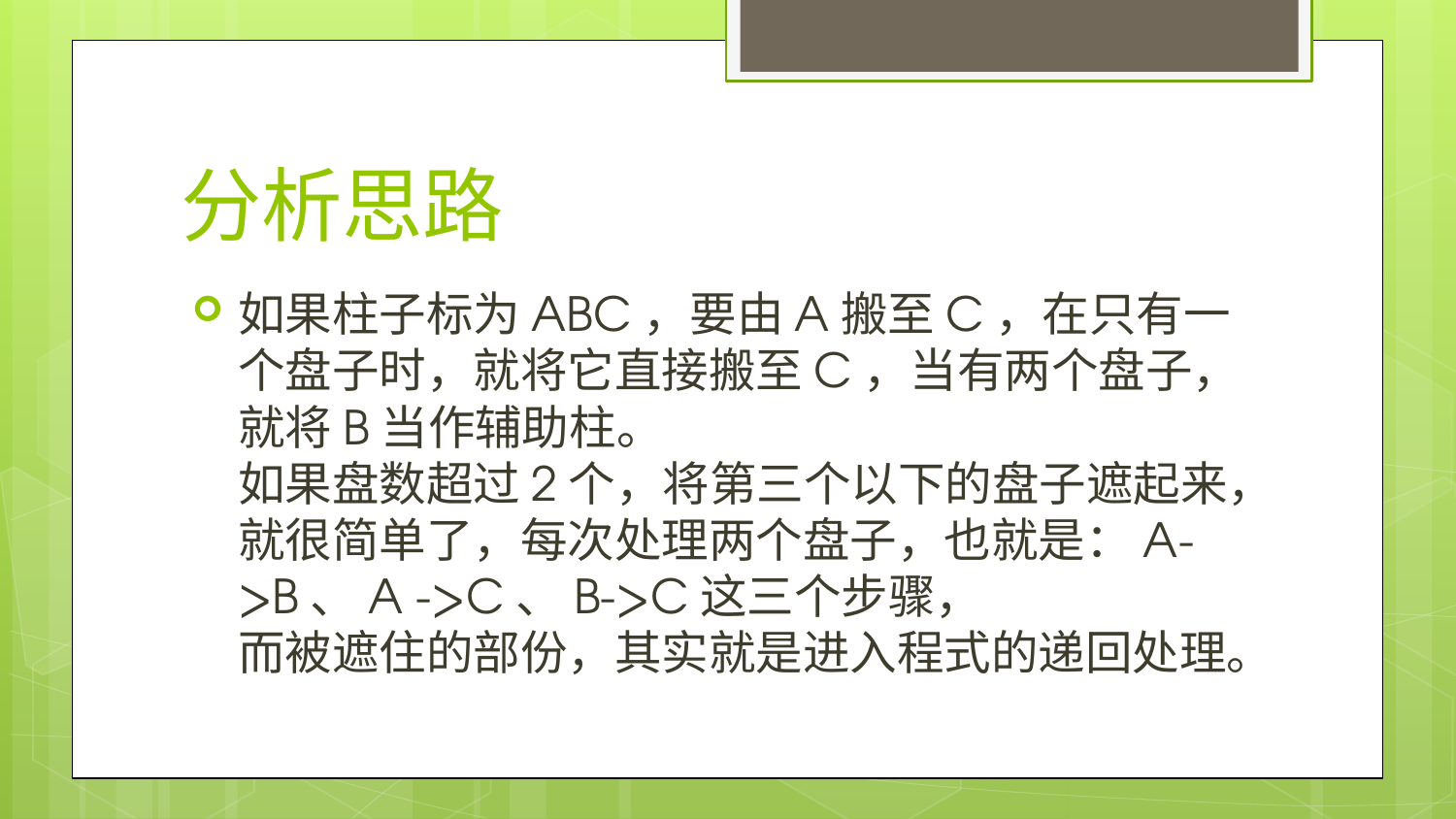

# 分析思路
如果柱子标为ABC，要由A搬至C，在只有一个盘子时，就将它直接搬至C，当有两个盘子，就将B当作辅助柱。
如果盘数超过2个，将第三个以下的盘子遮起来，就很简单了，每次处理两个盘子，也就是：A->B、A ->C、B->C这三个步骤，
而被遮住的部份，其实就是进入程式的递回处理。